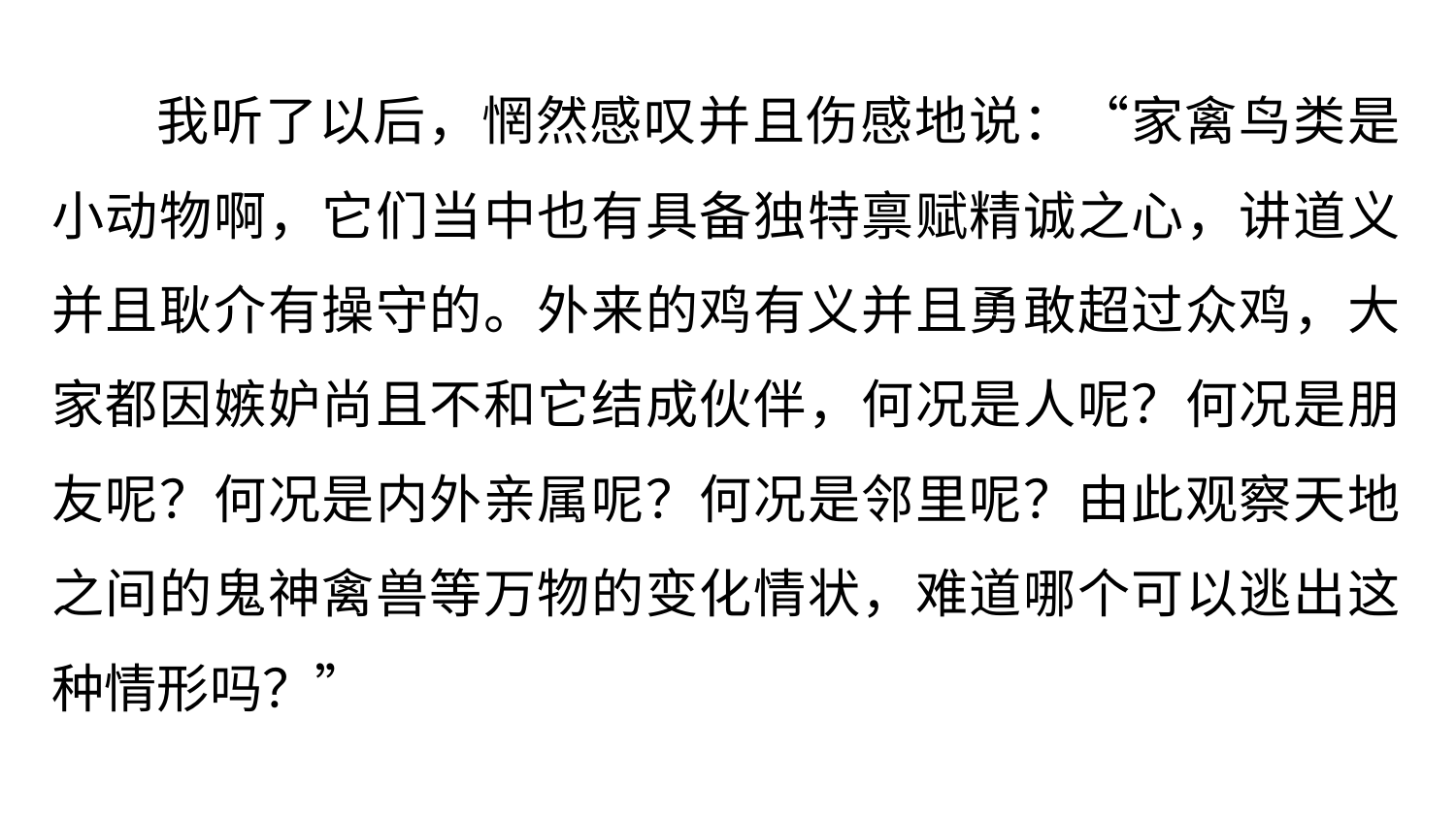

我听了以后，惘然感叹并且伤感地说：“家禽鸟类是小动物啊，它们当中也有具备独特禀赋精诚之心，讲道义并且耿介有操守的。外来的鸡有义并且勇敢超过众鸡，大家都因嫉妒尚且不和它结成伙伴，何况是人呢？何况是朋友呢？何况是内外亲属呢？何况是邻里呢？由此观察天地之间的鬼神禽兽等万物的变化情状，难道哪个可以逃出这种情形吗？”